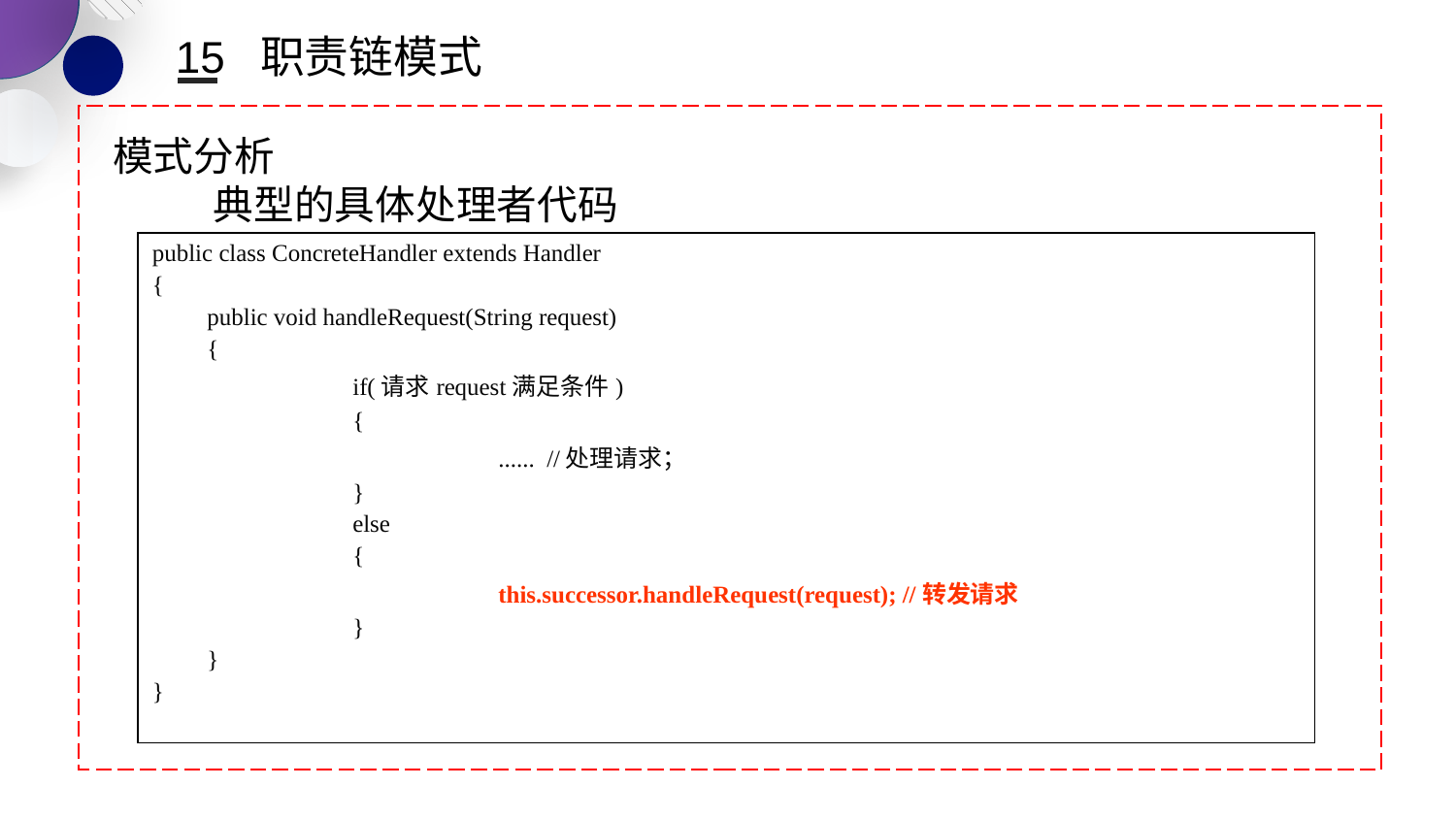

15  职责链模式

模式分析
    典型的具体处理者代码
| public class ConcreteHandler extends Handler { public void handleRequest(String request) { if(请求request满足条件) { ...... //处理请求； } else { this.successor.handleRequest(request); //转发请求 } } } |
| --- |